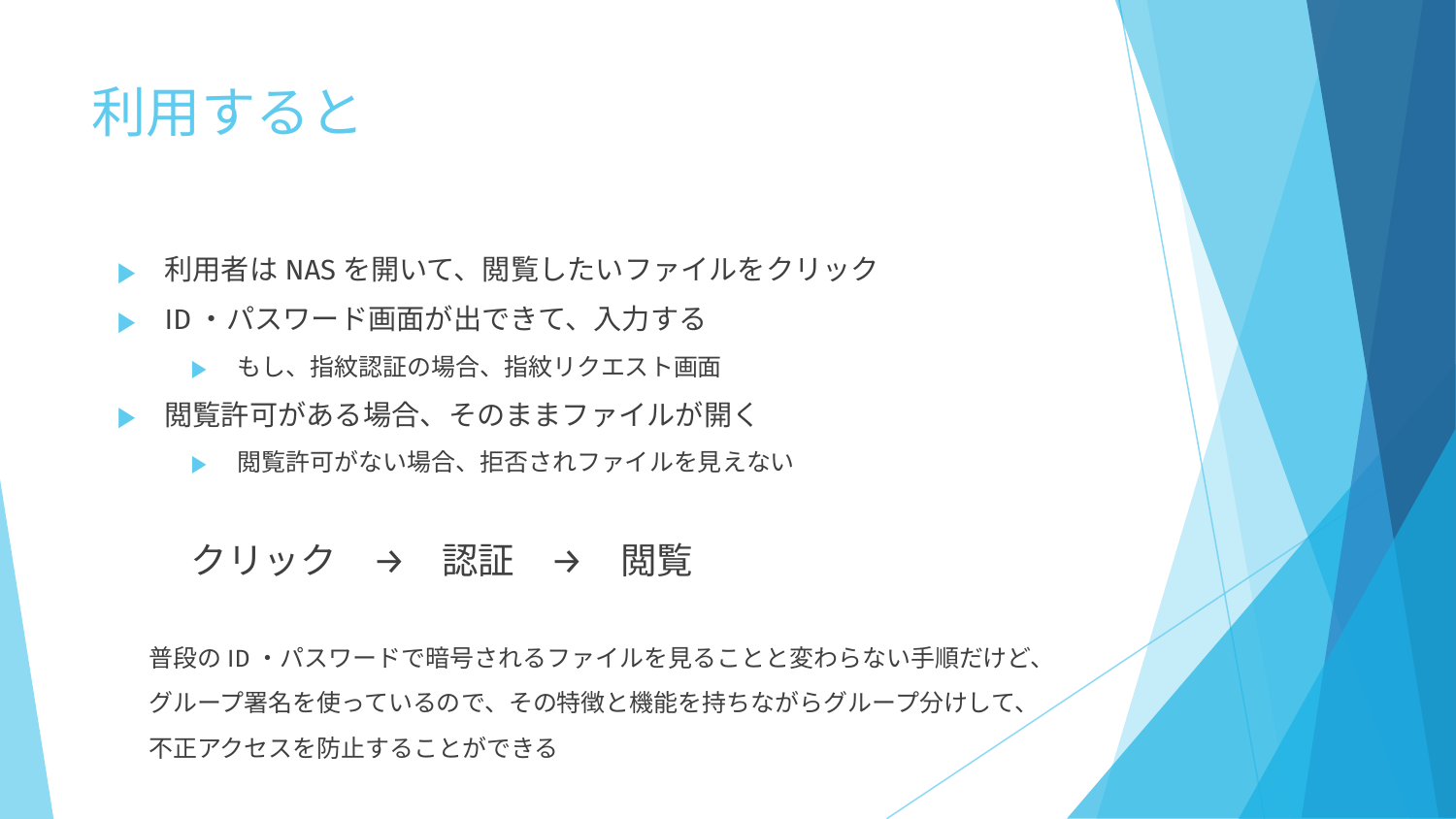

# 利用すると
利用者はNASを開いて、閲覧したいファイルをクリック
ID・パスワード画面が出できて、入力する
もし、指紋認証の場合、指紋リクエスト画面
閲覧許可がある場合、そのままファイルが開く
閲覧許可がない場合、拒否されファイルを見えない

クリック　→　認証　→　閲覧

普段のID・パスワードで暗号されるファイルを見ることと変わらない手順だけど、
グループ署名を使っているので、その特徴と機能を持ちながらグループ分けして、
不正アクセスを防止することができる